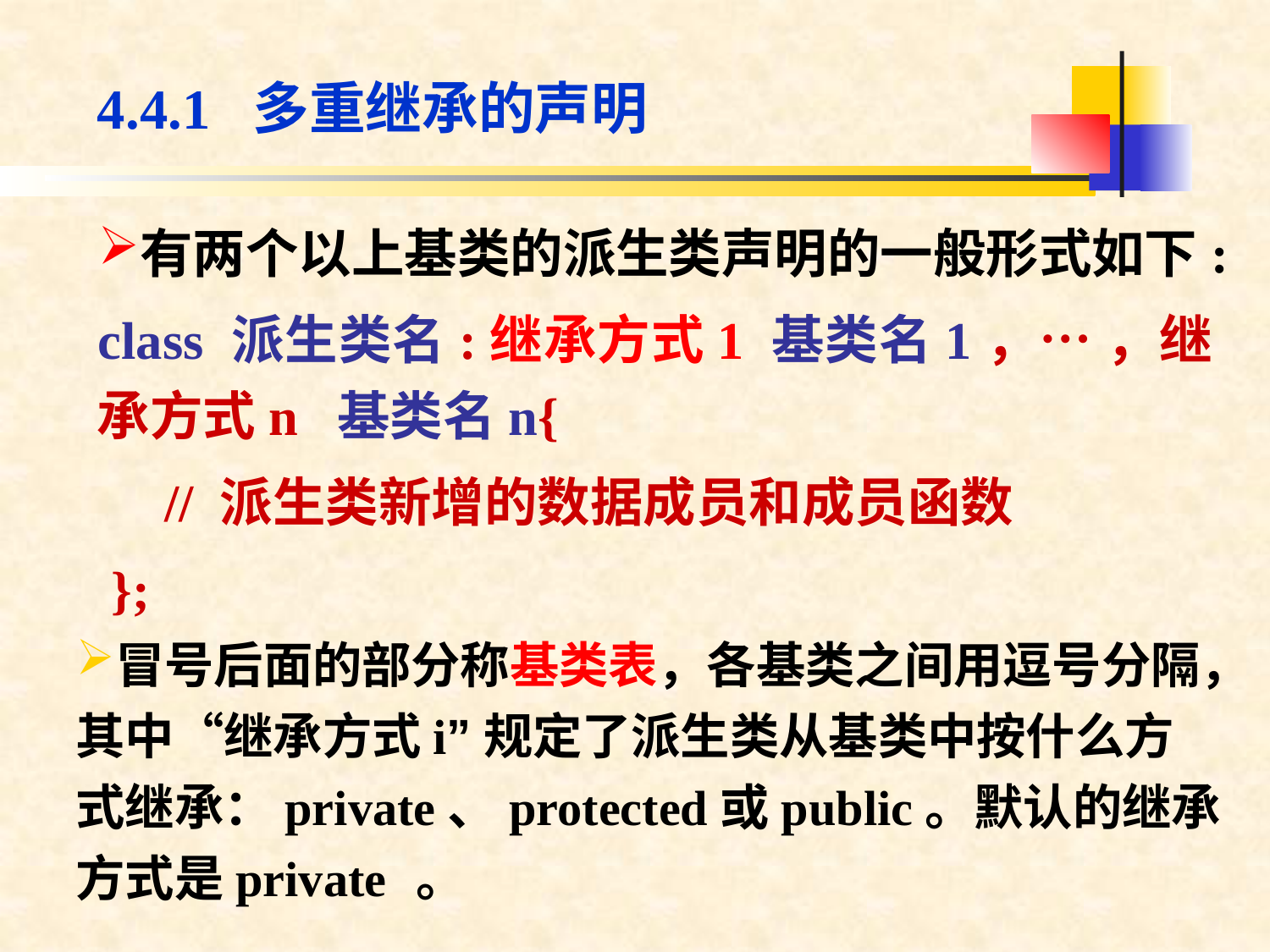

4.4.1  多重继承的声明
有两个以上基类的派生类声明的一般形式如下:
class 派生类名:继承方式1 基类名1，… ，继承方式n  基类名n{
     // 派生类新增的数据成员和成员函数
 };
冒号后面的部分称基类表，各基类之间用逗号分隔，其中“继承方式i”规定了派生类从基类中按什么方式继承：private、protected或public。默认的继承方式是private 。